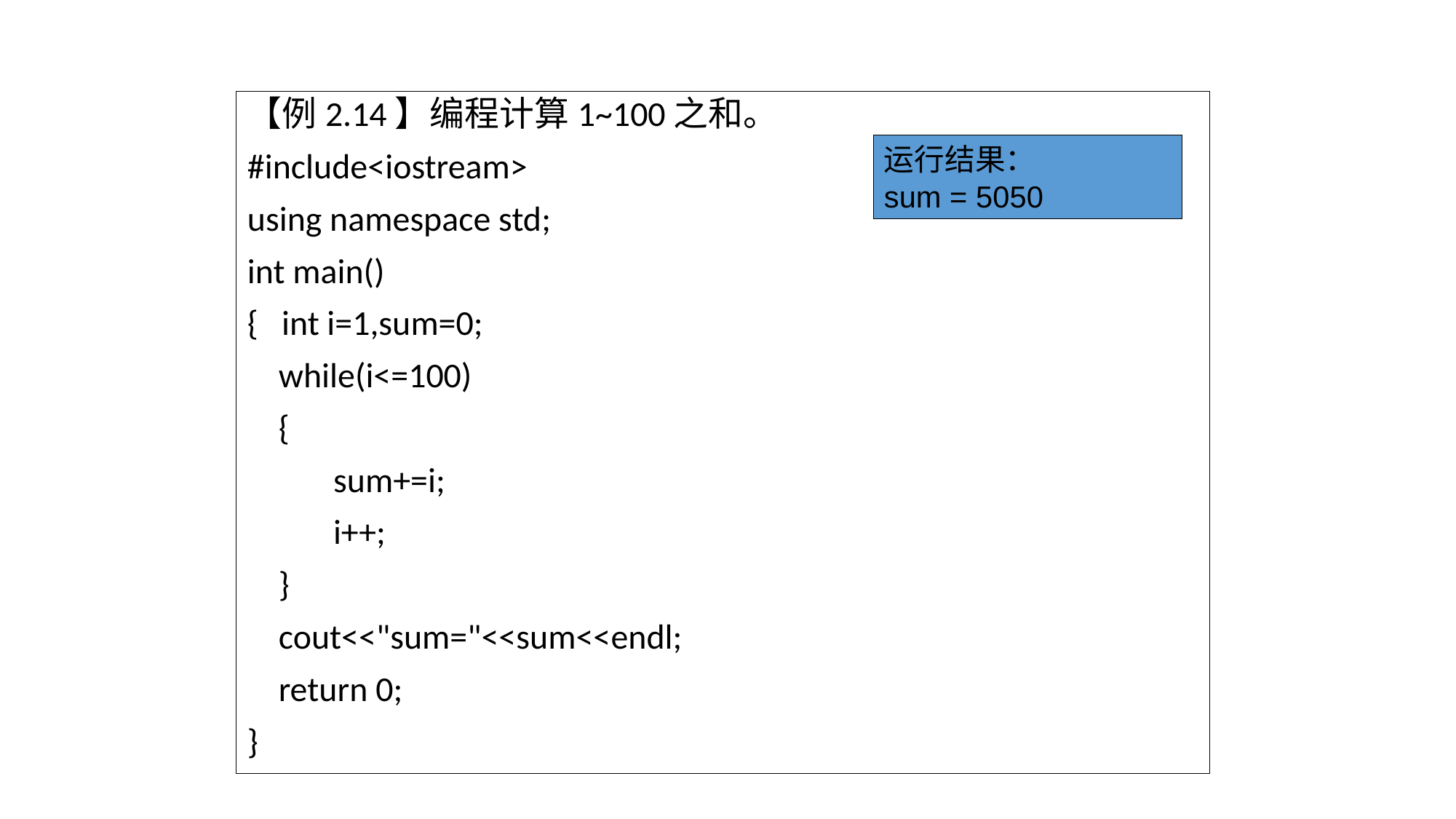

【例2.14】编程计算1~100之和。
#include<iostream>
using namespace std;
int main()
{   int i=1,sum=0;
    while(i<=100)
    {
           sum+=i;
           i++;
    }
    cout<<"sum="<<sum<<endl;
    return 0;
}
运行结果：
sum = 5050